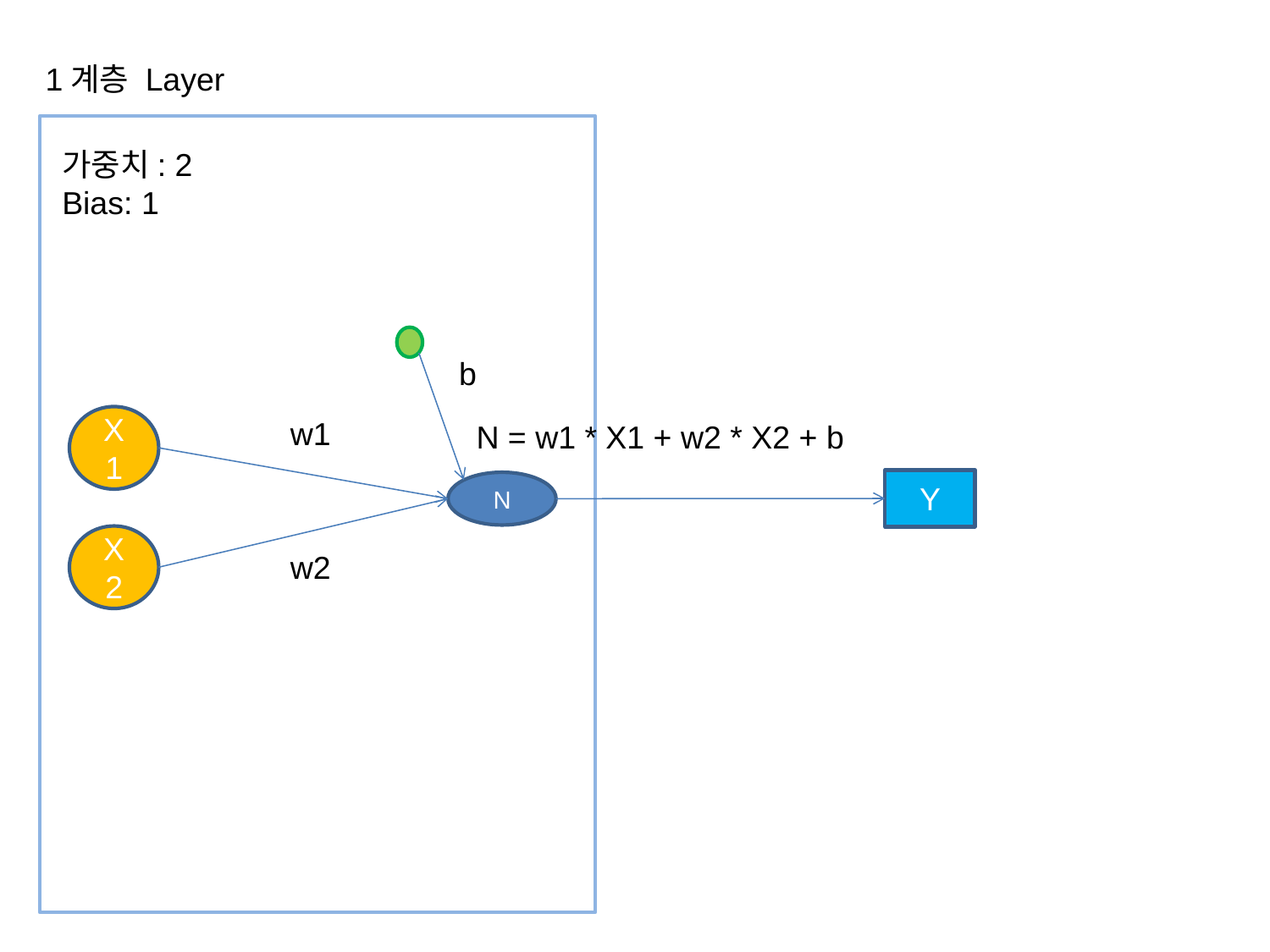

1계층 Layer

가중치: 2
Bias: 1

b
X1
w1
N = w1 * X1 + w2 * X2 + b
Y
N
X2
w2